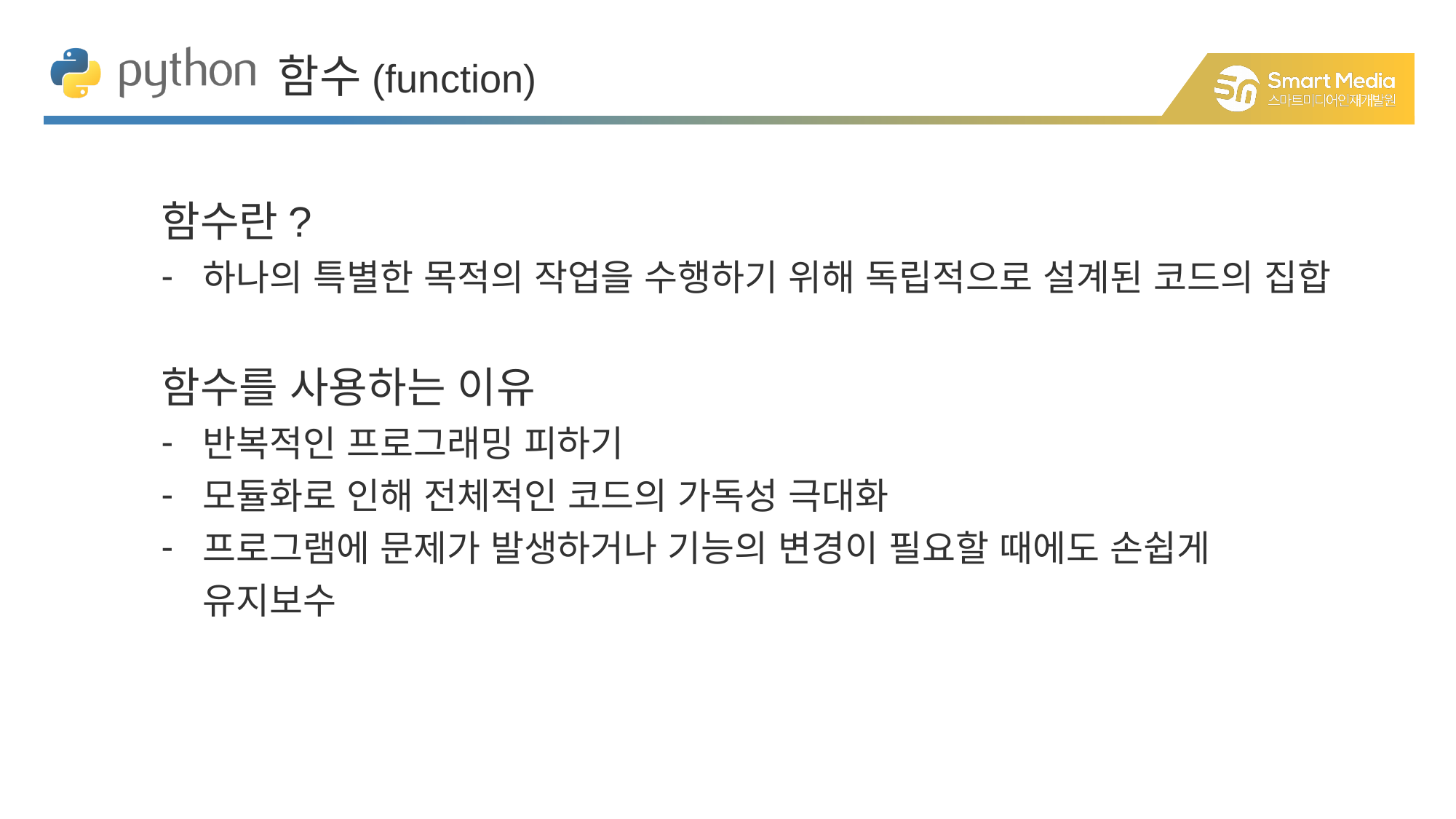

함수(function)
함수란?
하나의 특별한 목적의 작업을 수행하기 위해 독립적으로 설계된 코드의 집합

함수를 사용하는 이유
반복적인 프로그래밍 피하기
모듈화로 인해 전체적인 코드의 가독성 극대화
프로그램에 문제가 발생하거나 기능의 변경이 필요할 때에도 손쉽게 유지보수